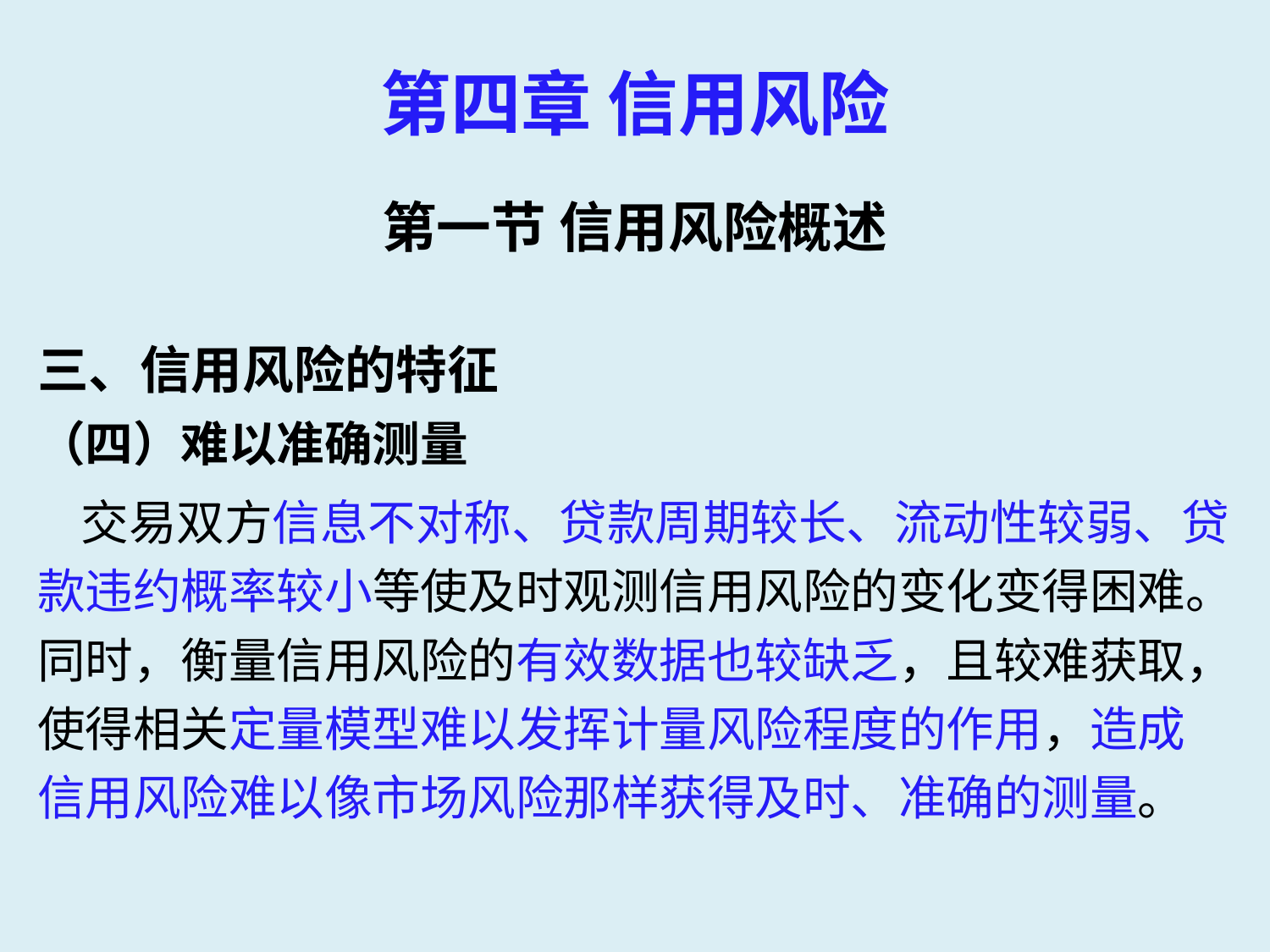

# 第四章 信用风险
第一节 信用风险概述

三、信用风险的特征
（四）难以准确测量
   交易双方信息不对称、贷款周期较长、流动性较弱、贷款违约概率较小等使及时观测信用风险的变化变得困难。同时，衡量信用风险的有效数据也较缺乏，且较难获取，使得相关定量模型难以发挥计量风险程度的作用，造成信用风险难以像市场风险那样获得及时、准确的测量。